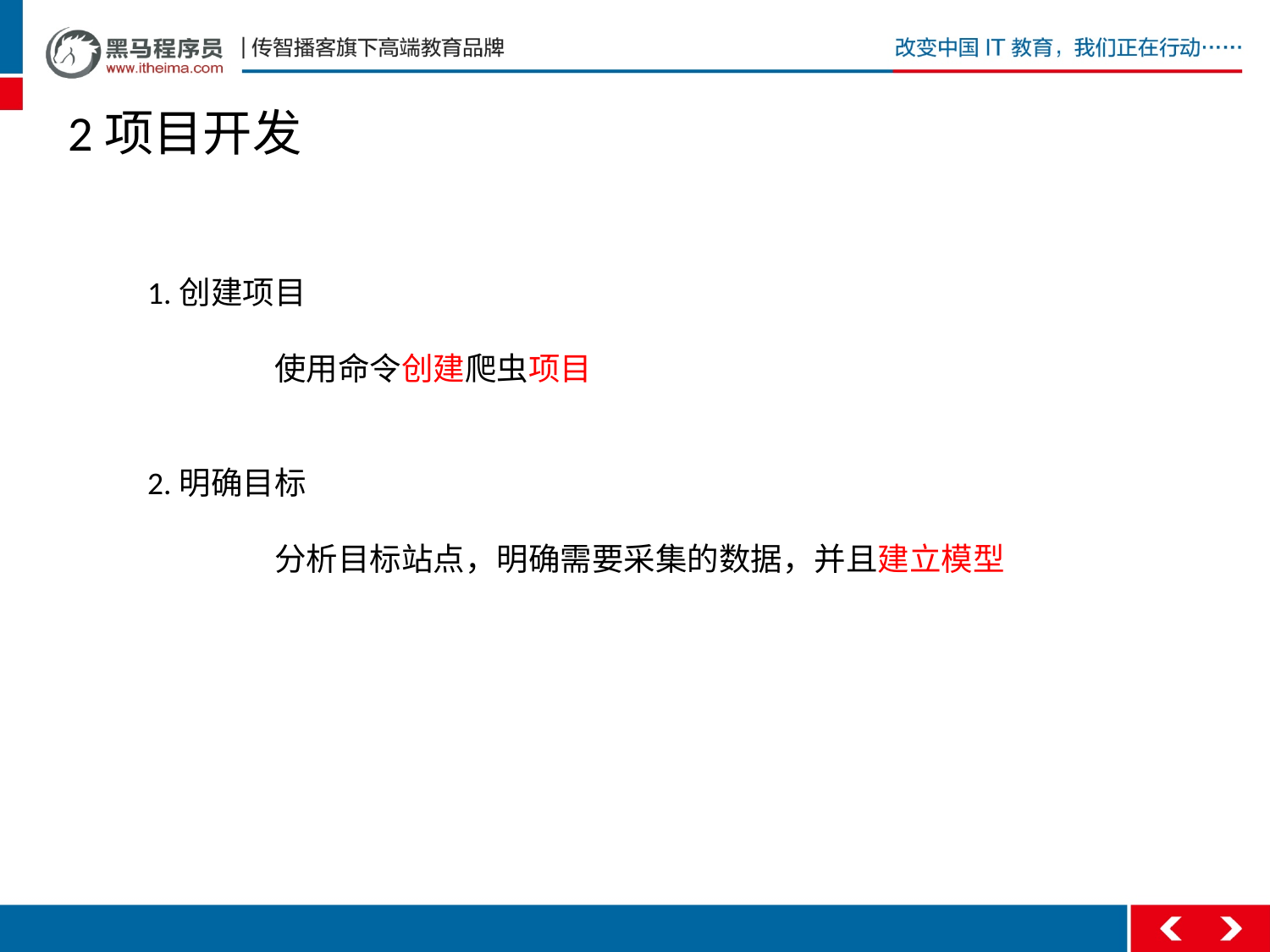

# 2项目开发
1.创建项目

	使用命令创建爬虫项目

2.明确目标

	分析目标站点，明确需要采集的数据，并且建立模型